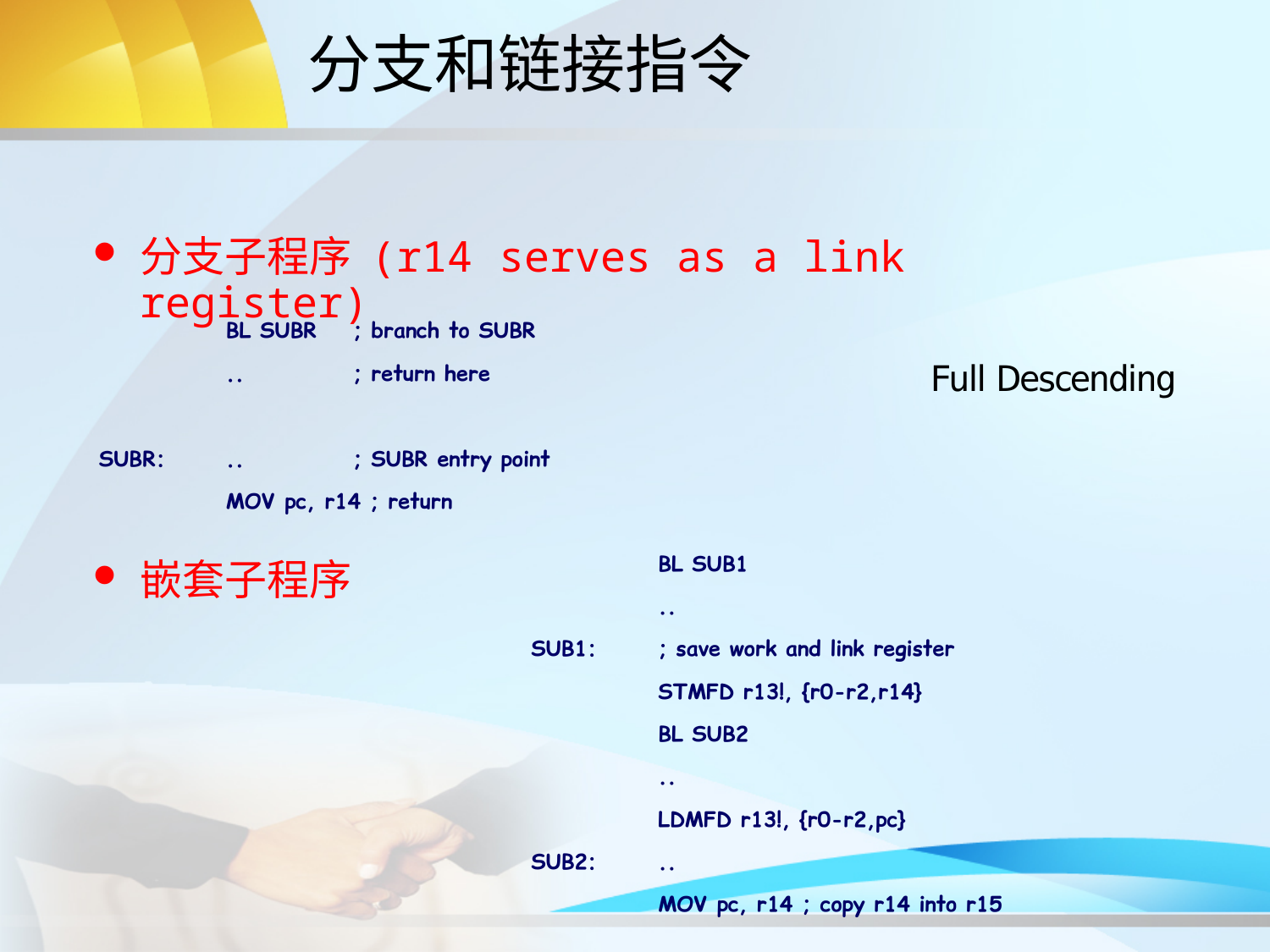

# 分支和链接指令
分支子程序 (r14 serves as a link register)

嵌套子程序
	BL SUBR	; branch to SUBR
	..	; return here

SUBR:	..	; SUBR entry point
	MOV pc, r14 ; return
Full Descending
	BL SUB1
 	..
SUB1:	; save work and link register
	STMFD r13!, {r0-r2,r14}
	BL SUB2
	..
	LDMFD r13!, {r0-r2,pc}
SUB2:	..
	MOV pc, r14 ; copy r14 into r15